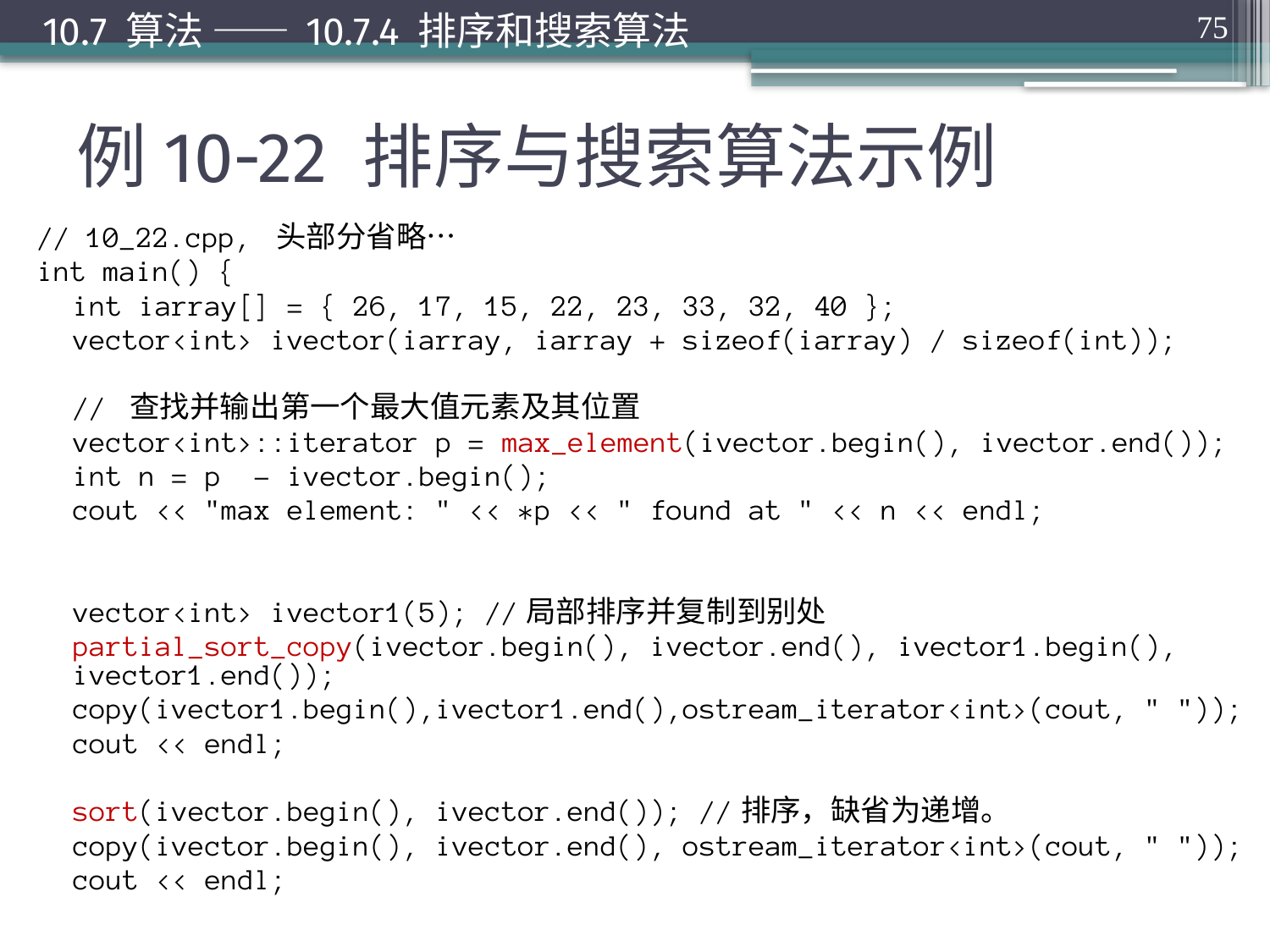

10.7 算法 —— 10.7.4 排序和搜索算法
75
# 例10-22 排序与搜索算法示例
// 10_22.cpp, 头部分省略…
int main() {
	int iarray[] = { 26, 17, 15, 22, 23, 33, 32, 40 };
	vector<int> ivector(iarray, iarray + sizeof(iarray) / sizeof(int));

	// 查找并输出第一个最大值元素及其位置
	vector<int>::iterator p = max_element(ivector.begin(), ivector.end());
	int n = p  - ivector.begin();
	cout << "max element: " << *p << " found at " << n << endl;

	vector<int> ivector1(5); //局部排序并复制到别处
	partial_sort_copy(ivector.begin(), ivector.end(), ivector1.begin(), ivector1.end());
	copy(ivector1.begin(),ivector1.end(),ostream_iterator<int>(cout, " "));
	cout << endl;

	sort(ivector.begin(), ivector.end()); //排序，缺省为递增。
	copy(ivector.begin(), ivector.end(), ostream_iterator<int>(cout, " "));
	cout << endl;